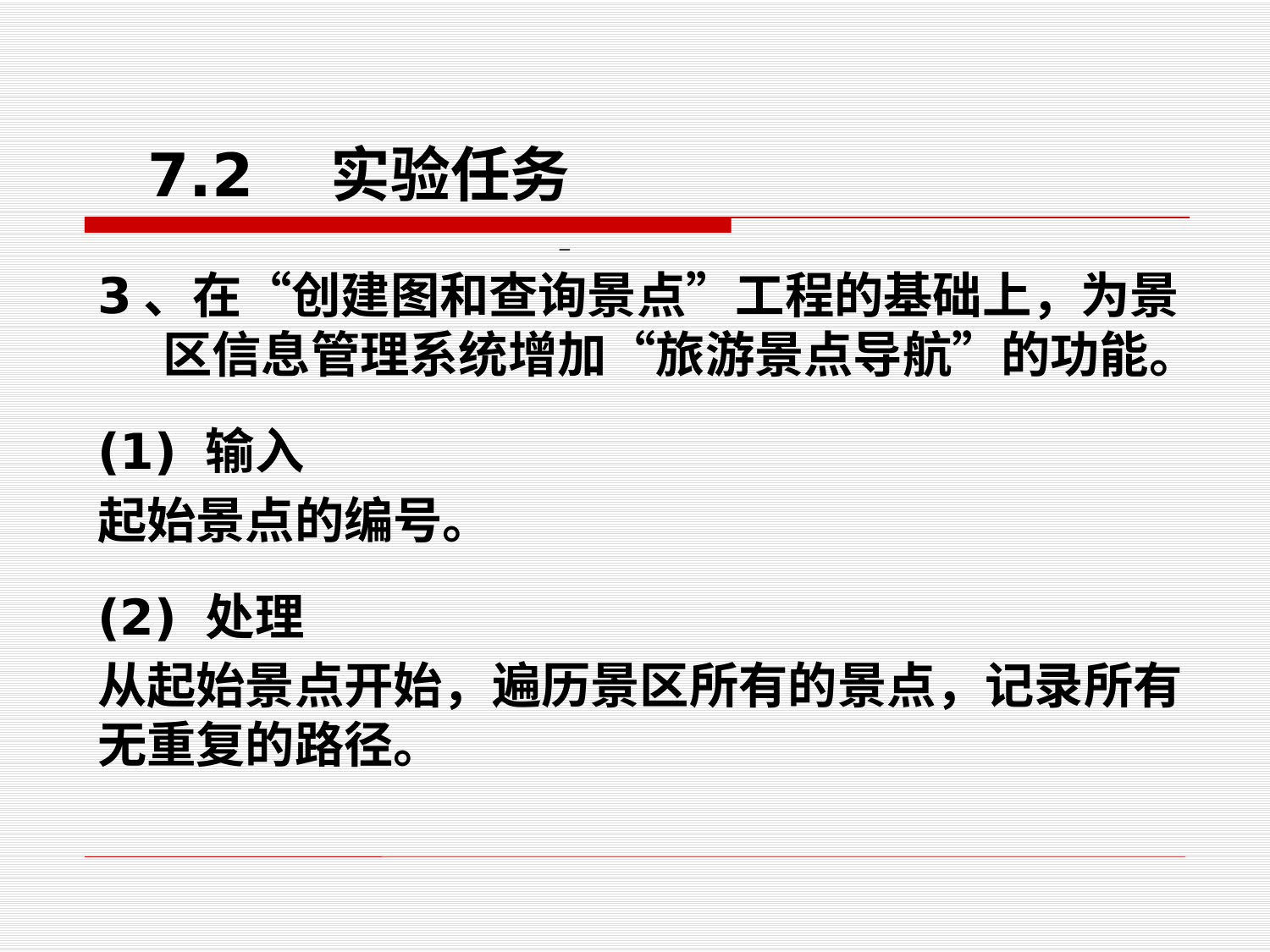

7.2   实验任务
# 3、在“创建图和查询景点”工程的基础上，为景区信息管理系统增加“旅游景点导航”的功能。

(1) 输入
起始景点的编号。

(2) 处理
从起始景点开始，遍历景区所有的景点，记录所有无重复的路径。